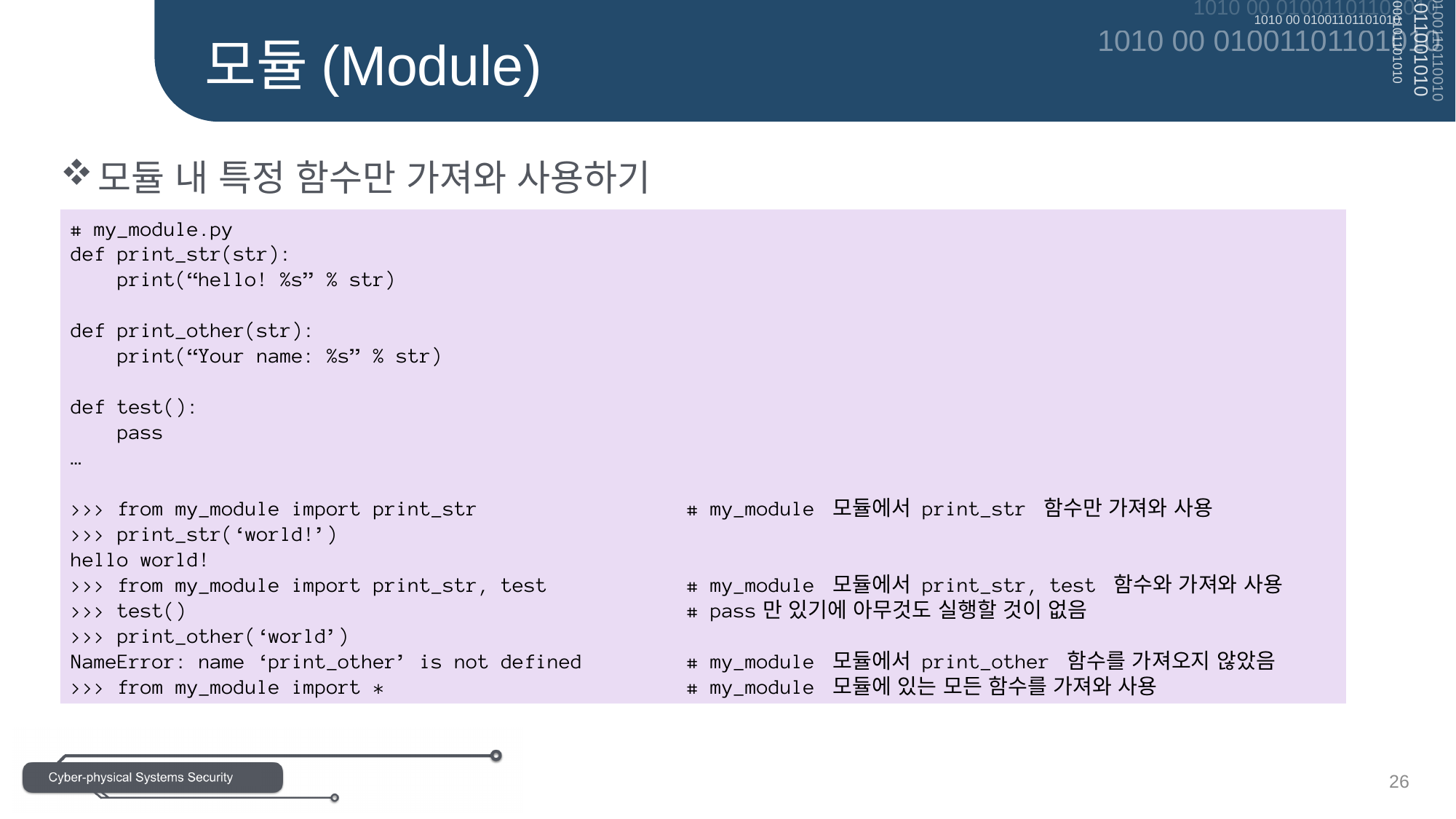

모듈(Module)
모듈 내 특정 함수만 가져와 사용하기
# my_module.py
def print_str(str):
    print(“hello! %s” % str)

def print_other(str):
    print(“Your name: %s” % str)

def test():
    pass
…

>>> from my_module import print_str                  # my_module 모듈에서 print_str 함수만 가져와 사용
>>> print_str(‘world!’)
hello world!
>>> from my_module import print_str, test            # my_module 모듈에서 print_str, test 함수와 가져와 사용
>>> test()                                           # pass만 있기에 아무것도 실행할 것이 없음
>>> print_other(‘world’)
NameError: name ‘print_other’ is not defined         # my_module 모듈에서 print_other 함수를 가져오지 않았음
>>> from my_module import *                          # my_module 모듈에 있는 모든 함수를 가져와 사용
26